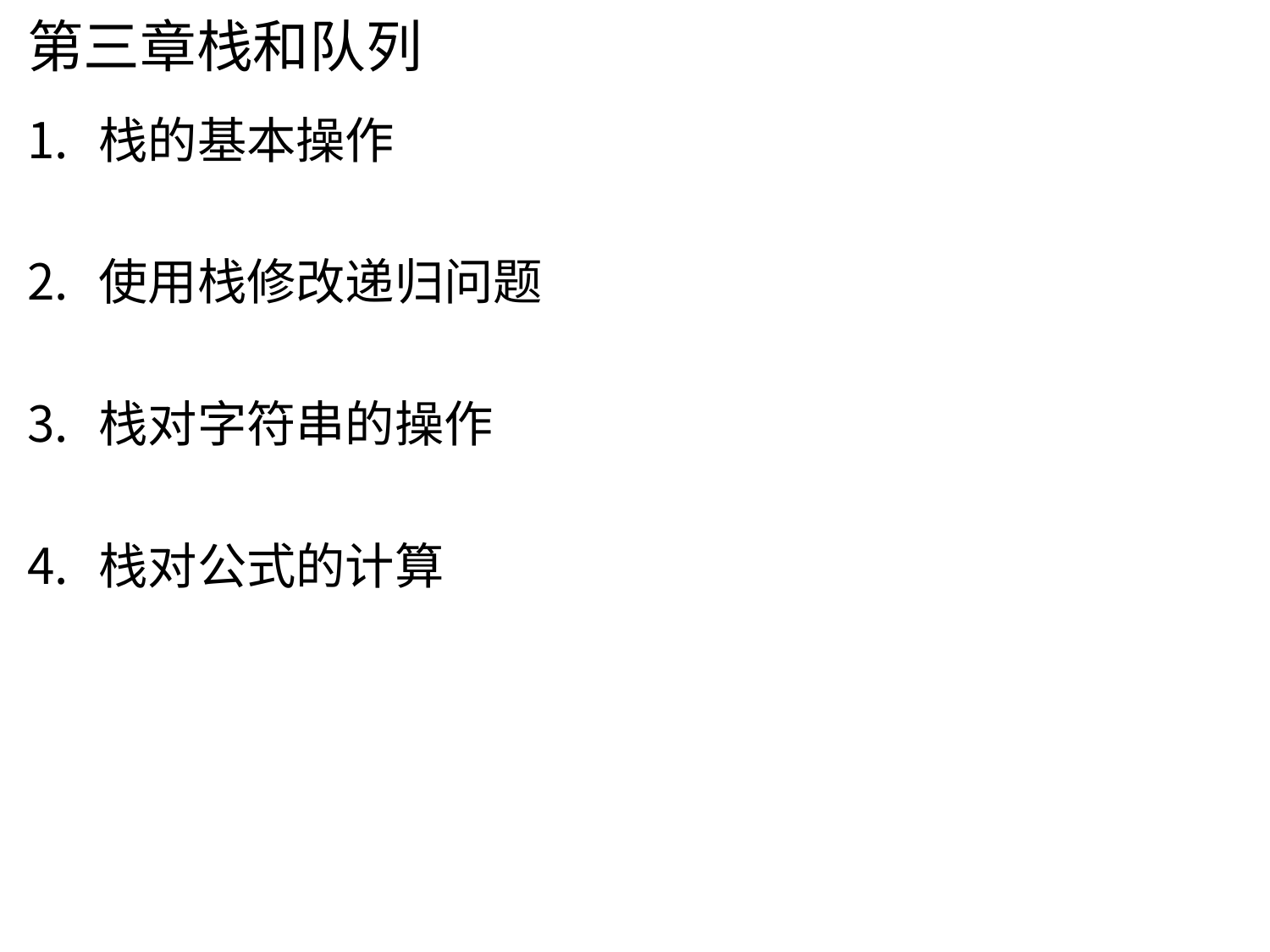

# 第三章栈和队列
栈的基本操作

使用栈修改递归问题

栈对字符串的操作

栈对公式的计算